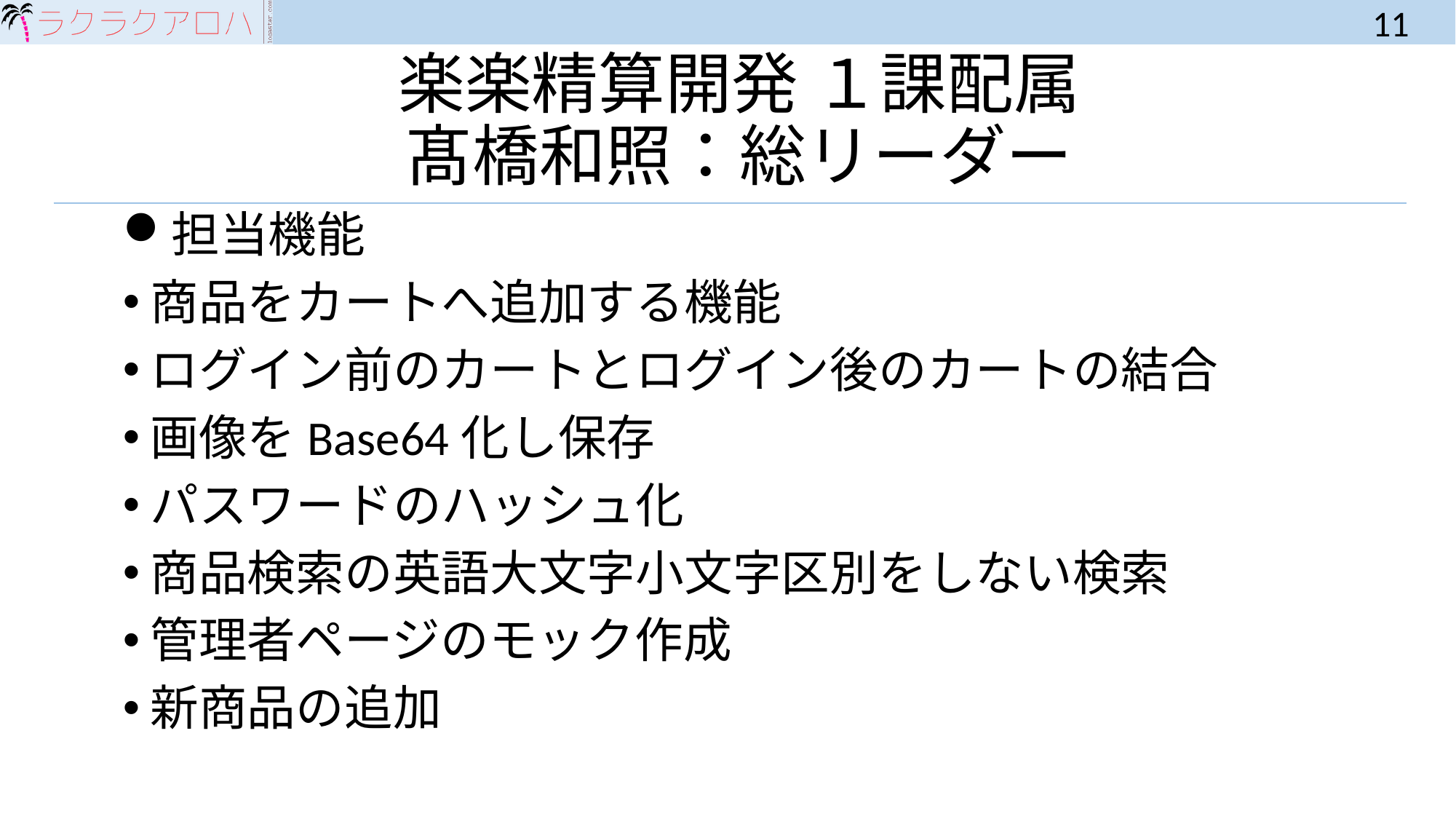

11
# 楽楽精算開発 １課配属 髙橋和照：総リーダー
担当機能
商品をカートへ追加する機能
ログイン前のカートとログイン後のカートの結合
画像をBase64化し保存
パスワードのハッシュ化
商品検索の英語大文字小文字区別をしない検索
管理者ページのモック作成
新商品の追加